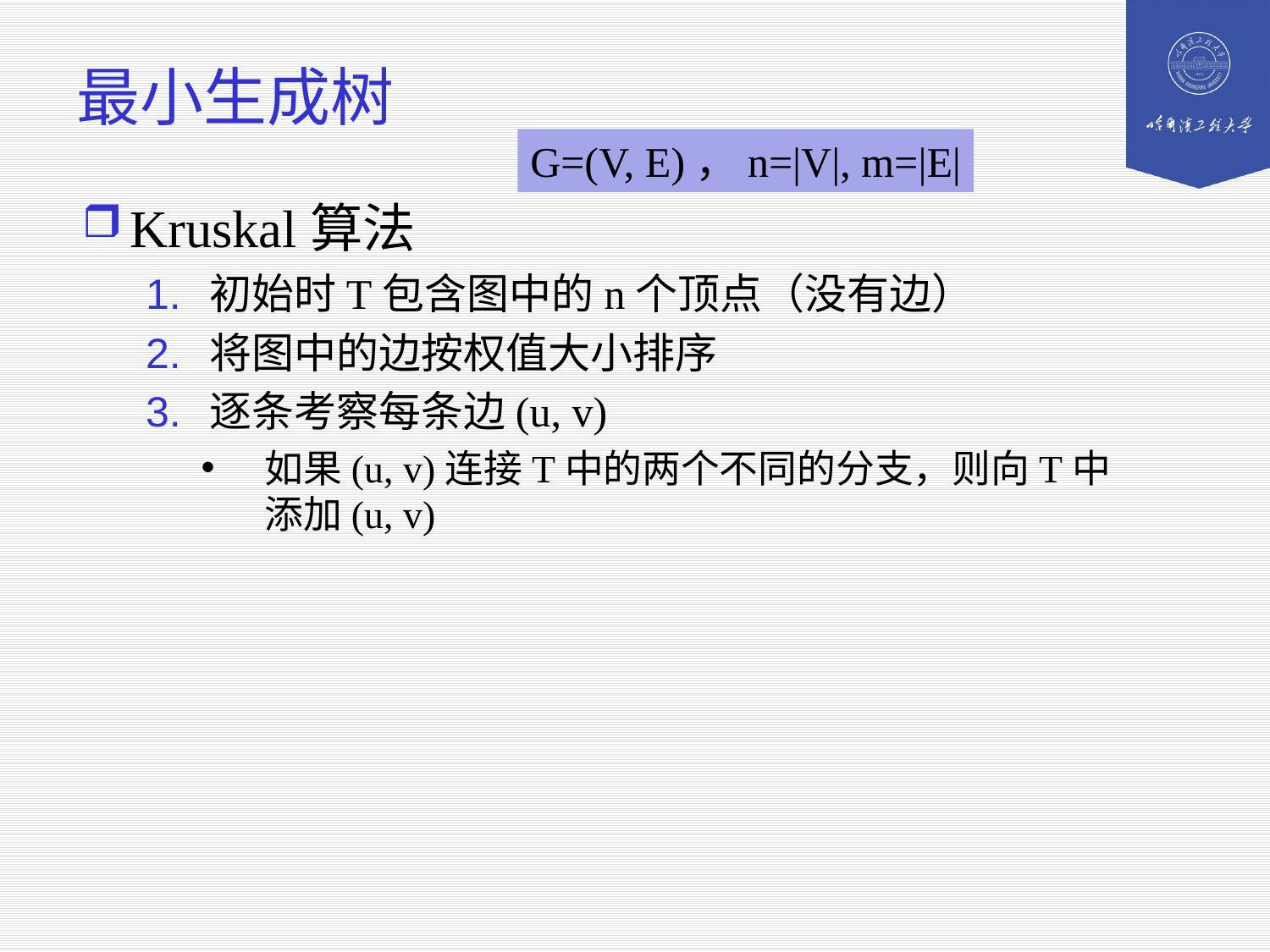

# 最小生成树
G=(V, E)，n=|V|, m=|E|
Kruskal算法
初始时T包含图中的n个顶点（没有边）
将图中的边按权值大小排序
逐条考察每条边(u, v)
如果(u, v)连接T中的两个不同的分支，则向T中添加(u, v)